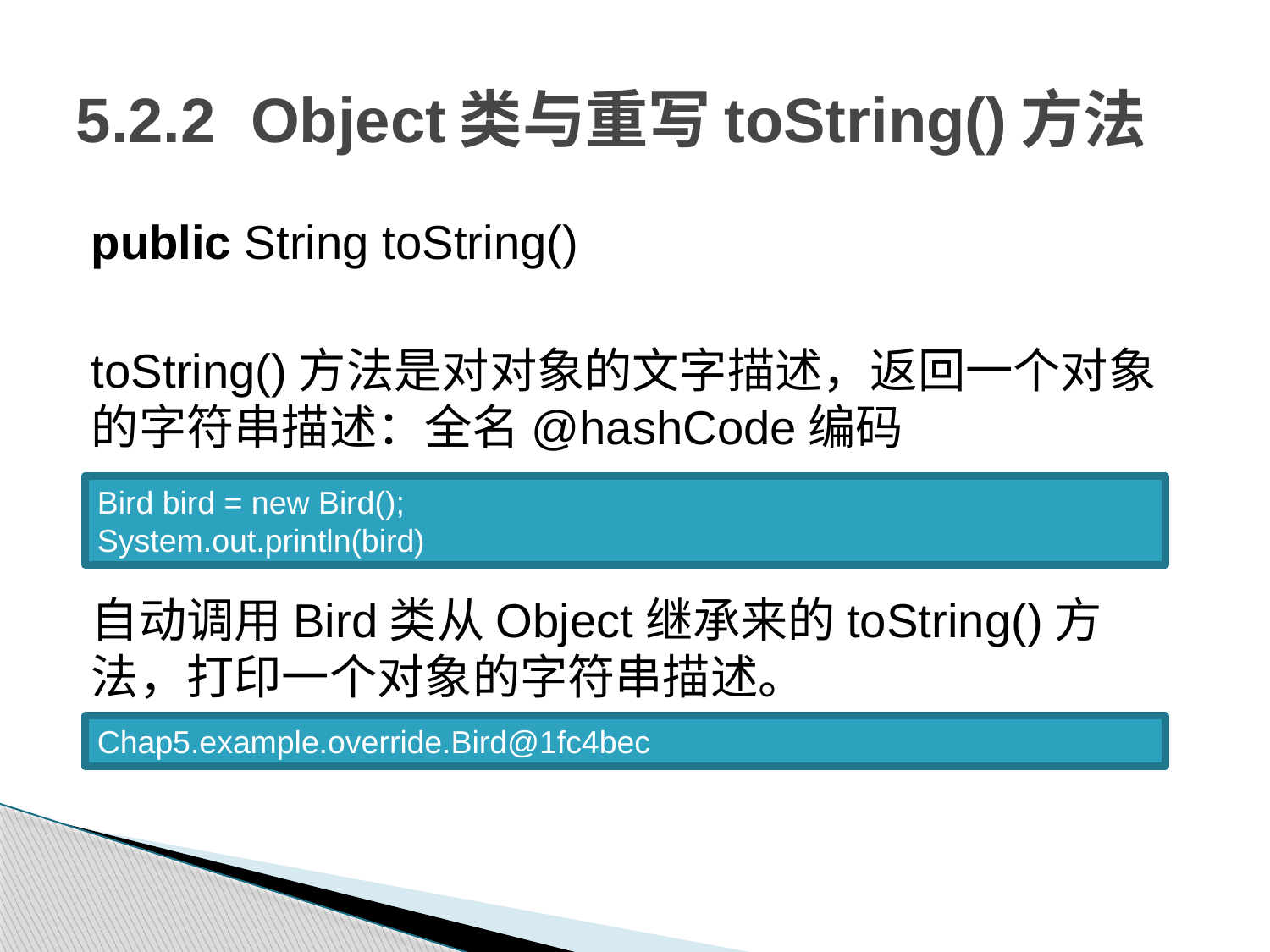

# 5.2.2  Object类与重写toString()方法
public String toString()

toString()方法是对对象的文字描述，返回一个对象的字符串描述：全名@hashCode编码

自动调用Bird类从Object继承来的toString()方法，打印一个对象的字符串描述。

Bird bird = new Bird();
System.out.println(bird)
Chap5.example.override.Bird@1fc4bec